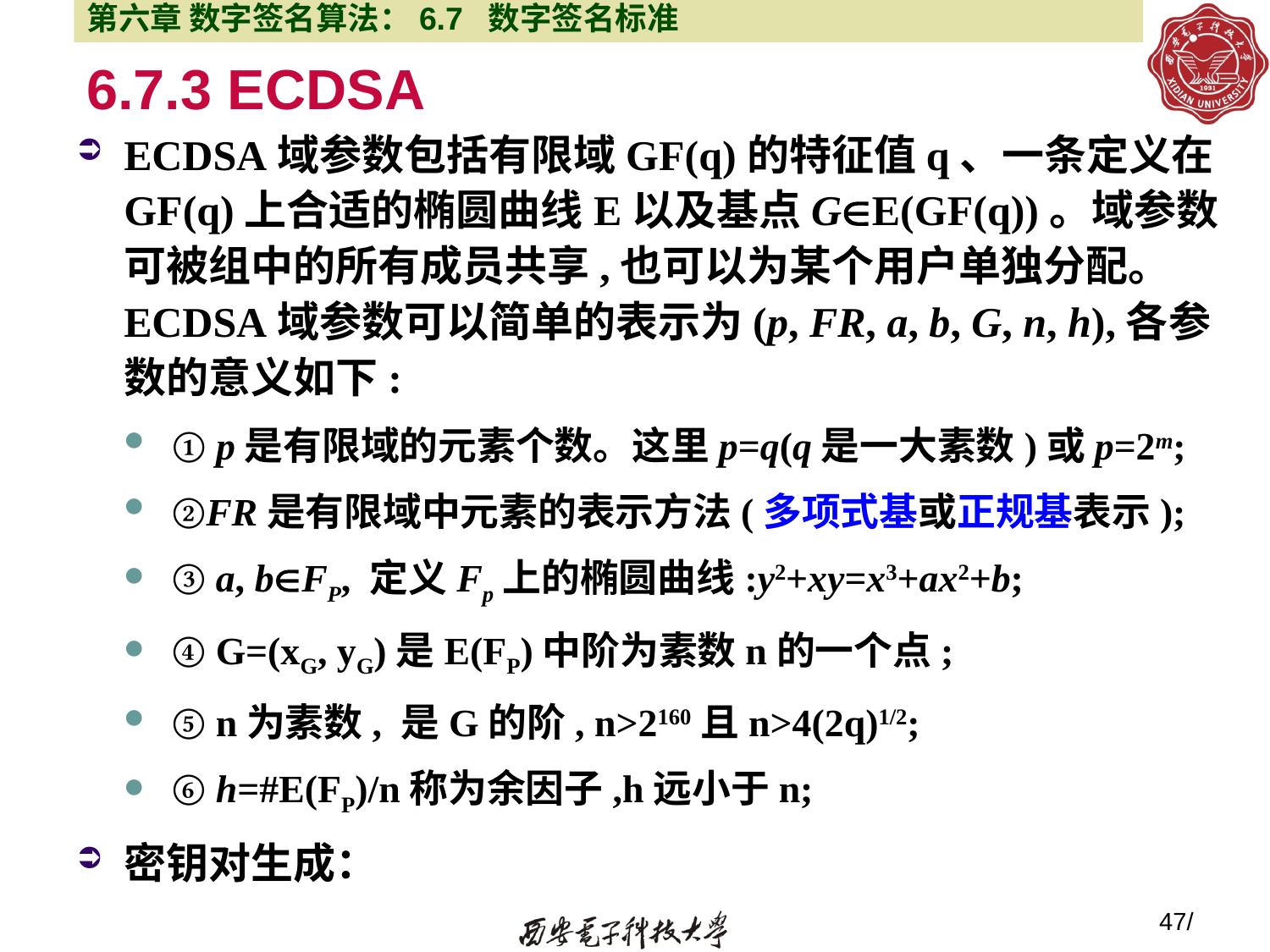

第六章 数字签名算法：6.7  数字签名标准
# 6.7.3 ECDSA
ECDSA域参数包括有限域GF(q)的特征值q、一条定义在GF(q)上合适的椭圆曲线E以及基点G∈E(GF(q))。域参数可被组中的所有成员共享,也可以为某个用户单独分配。 ECDSA域参数可以简单的表示为(p, FR, a, b, G, n, h),各参数的意义如下:
① p是有限域的元素个数。这里p=q(q是一大素数)或p=2m;
②FR是有限域中元素的表示方法(多项式基或正规基表示);
③ a, b∈FP, 定义Fp上的椭圆曲线:y2+xy=x3+ax2+b;
④ G=(xG, yG)是E(FP)中阶为素数n的一个点;
⑤ n为素数, 是G的阶, n>2160且n>4(2q)1/2;
⑥ h=#E(FP)/n称为余因子,h远小于n;
密钥对生成：
47/